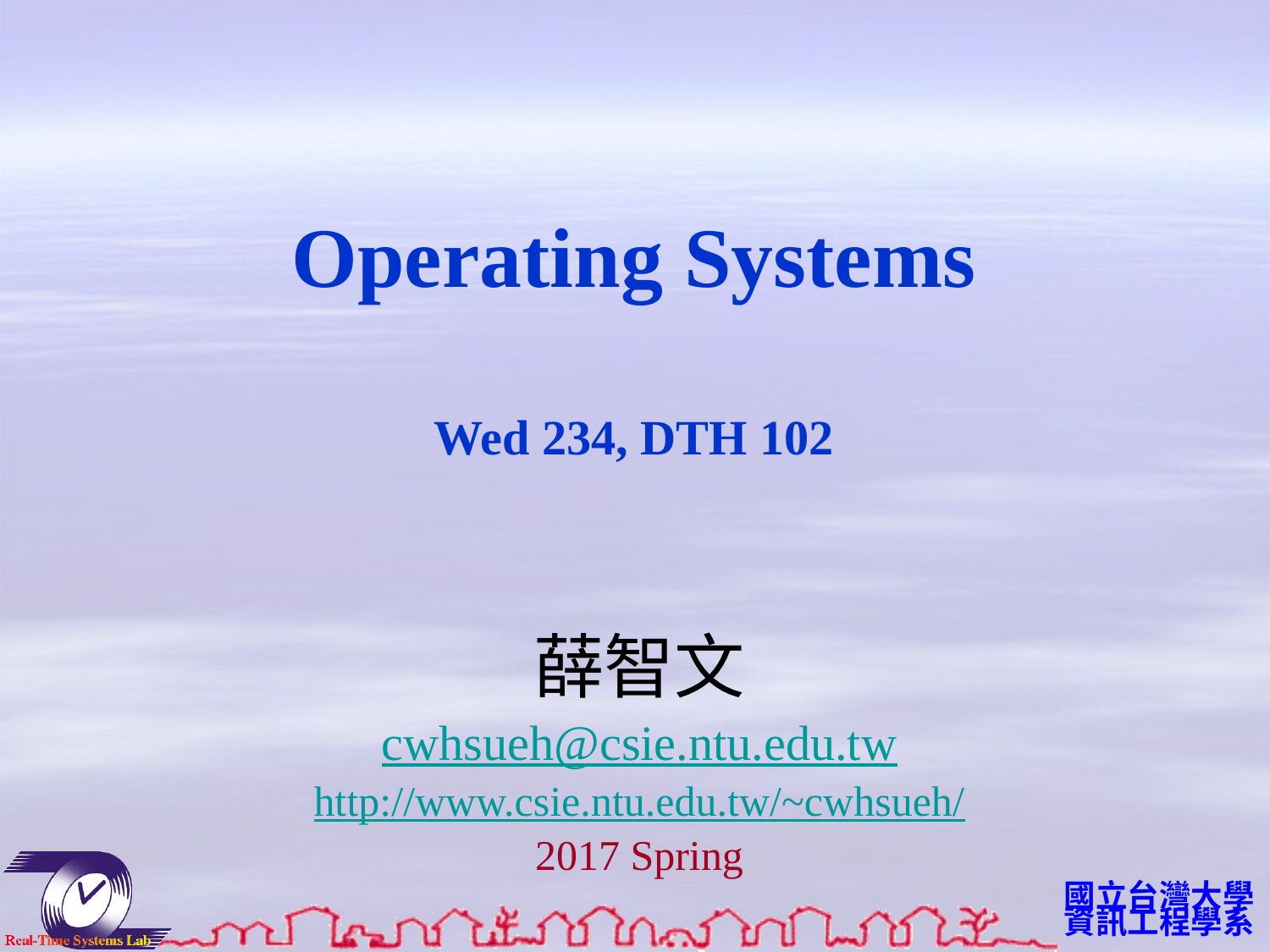

Operating Systems

Wed 234, DTH 102
薛智文
cwhsueh@csie.ntu.edu.tw
http://www.csie.ntu.edu.tw/~cwhsueh/
2017 Spring